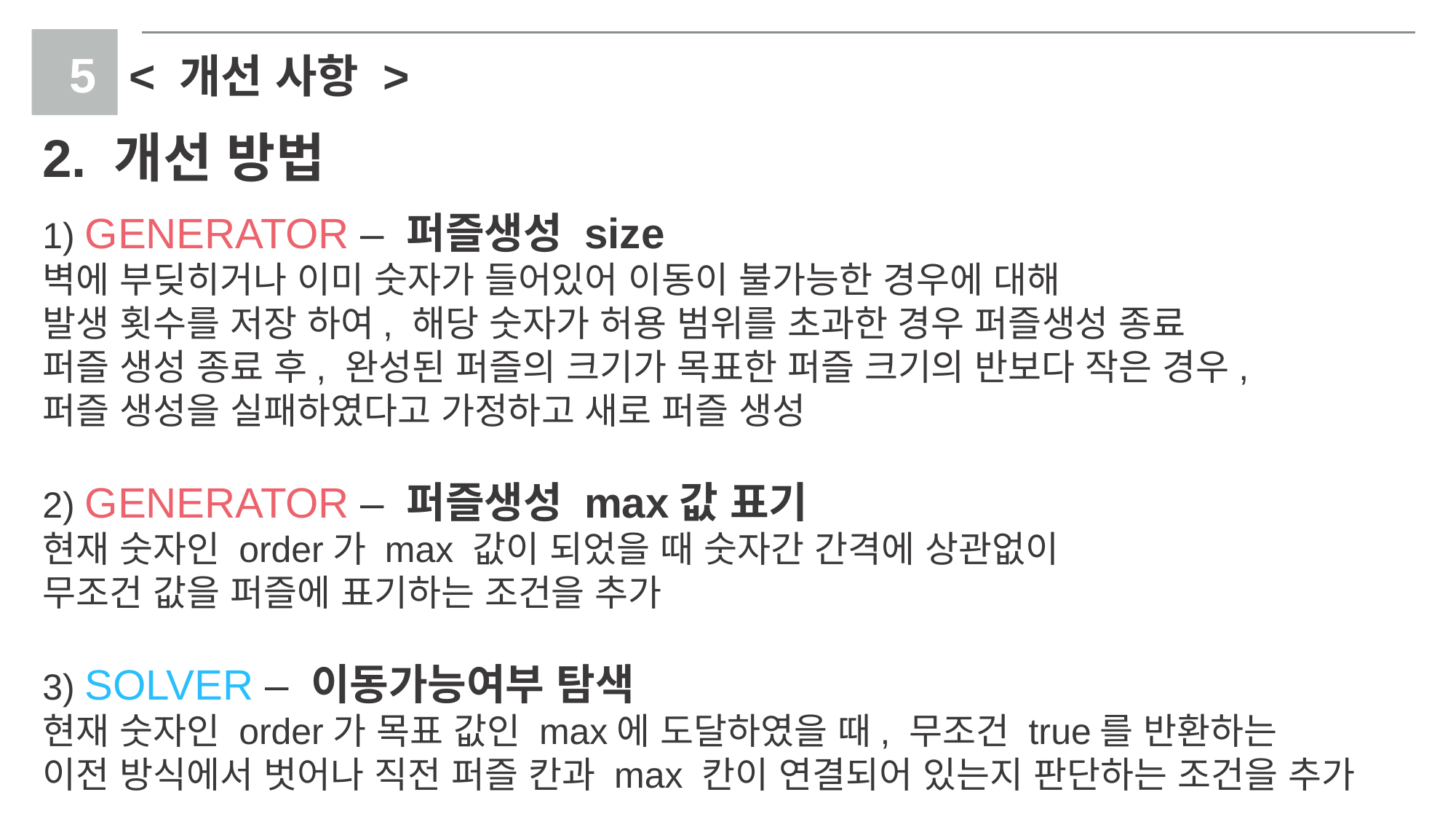

5
< 개선 사항 >
2. 개선 방법

1) GENERATOR – 퍼즐생성 size
벽에 부딪히거나 이미 숫자가 들어있어 이동이 불가능한 경우에 대해
발생 횟수를 저장 하여, 해당 숫자가 허용 범위를 초과한 경우 퍼즐생성 종료
퍼즐 생성 종료 후, 완성된 퍼즐의 크기가 목표한 퍼즐 크기의 반보다 작은 경우,
퍼즐 생성을 실패하였다고 가정하고 새로 퍼즐 생성

2) GENERATOR – 퍼즐생성 max값 표기
현재 숫자인 order가 max 값이 되었을 때 숫자간 간격에 상관없이
무조건 값을 퍼즐에 표기하는 조건을 추가

3) SOLVER – 이동가능여부 탐색
현재 숫자인 order가 목표 값인 max에 도달하였을 때, 무조건 true를 반환하는
이전 방식에서 벗어나 직전 퍼즐 칸과 max 칸이 연결되어 있는지 판단하는 조건을 추가